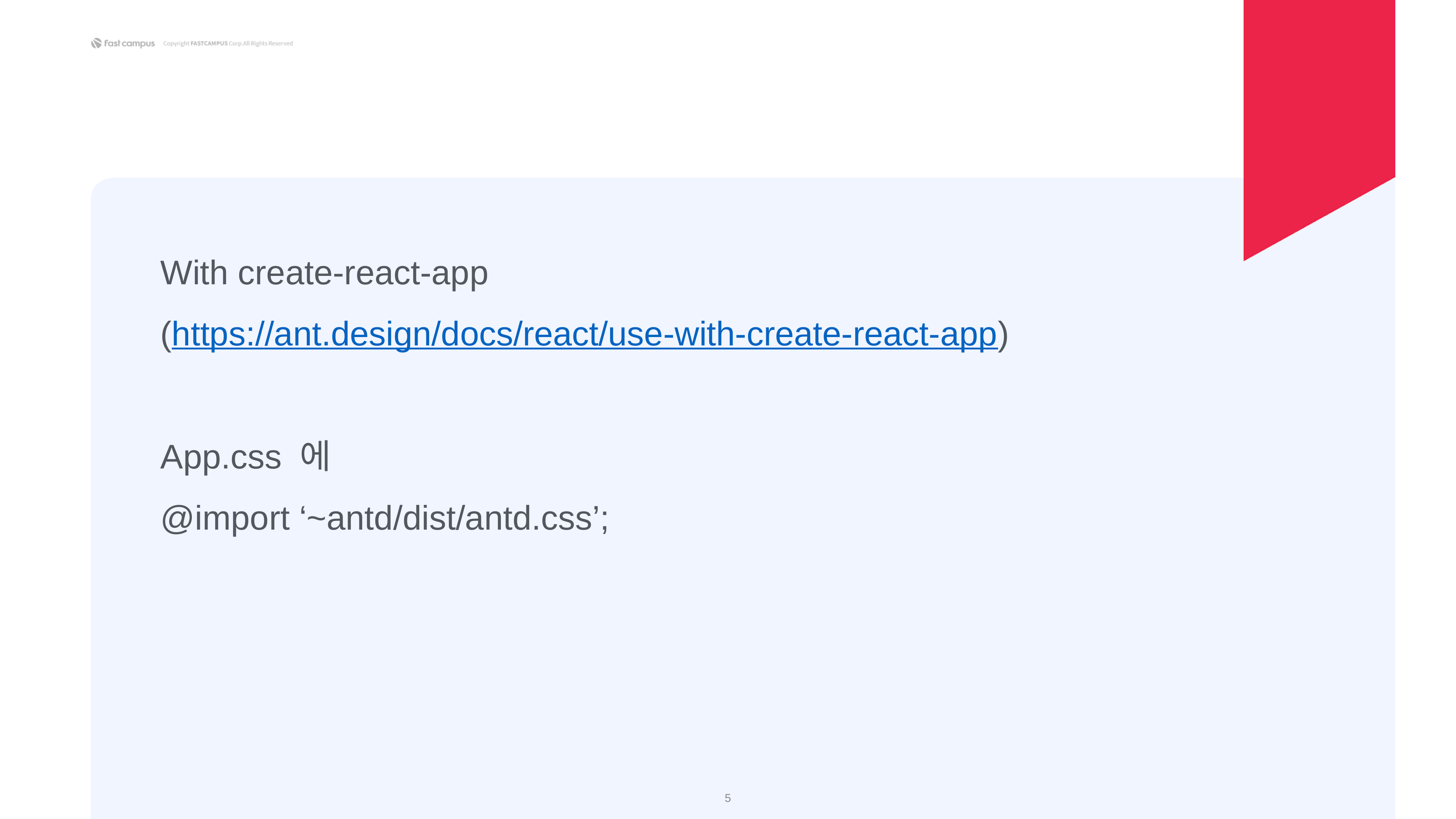

With create-react-app
(https://ant.design/docs/react/use-with-create-react-app)

App.css 에
@import ‘~antd/dist/antd.css’;
5